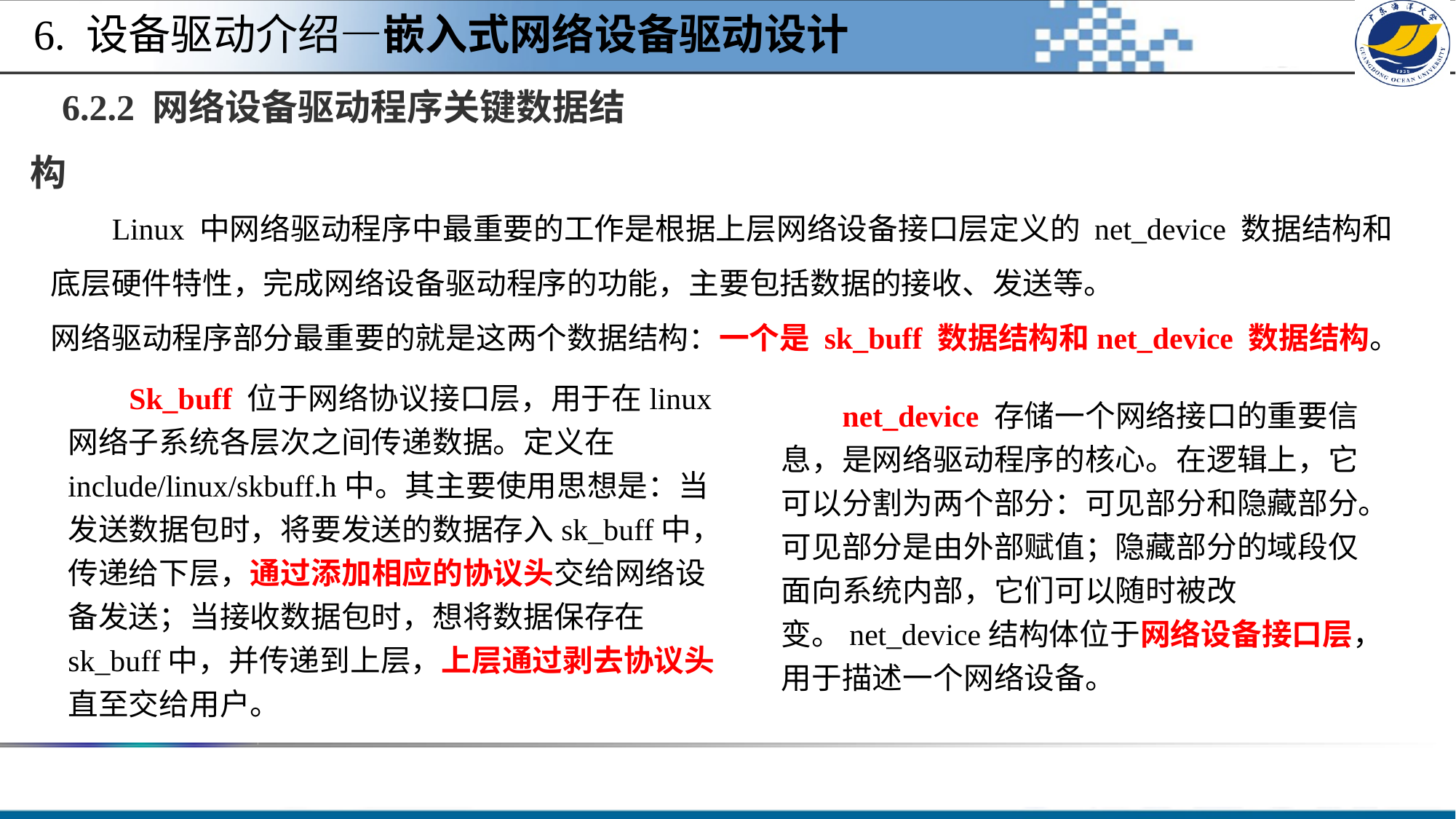

6. 设备驱动介绍—嵌入式网络设备驱动设计
6.2.2 网络设备驱动程序关键数据结构
        Linux 中网络驱动程序中最重要的工作是根据上层网络设备接口层定义的 net_device 数据结构和底层硬件特性，完成网络设备驱动程序的功能，主要包括数据的接收、发送等。
网络驱动程序部分最重要的就是这两个数据结构：一个是 sk_buff 数据结构和net_device 数据结构。
        Sk_buff 位于网络协议接口层，用于在linux网络子系统各层次之间传递数据。定义在include/linux/skbuff.h中。其主要使用思想是：当发送数据包时，将要发送的数据存入sk_buff中，传递给下层，通过添加相应的协议头交给网络设备发送；当接收数据包时，想将数据保存在sk_buff中，并传递到上层，上层通过剥去协议头直至交给用户。
        net_device 存储一个网络接口的重要信息，是网络驱动程序的核心。在逻辑上，它可以分割为两个部分：可见部分和隐藏部分。可见部分是由外部赋值；隐藏部分的域段仅面向系统内部，它们可以随时被改变。net_device结构体位于网络设备接口层，用于描述一个网络设备。